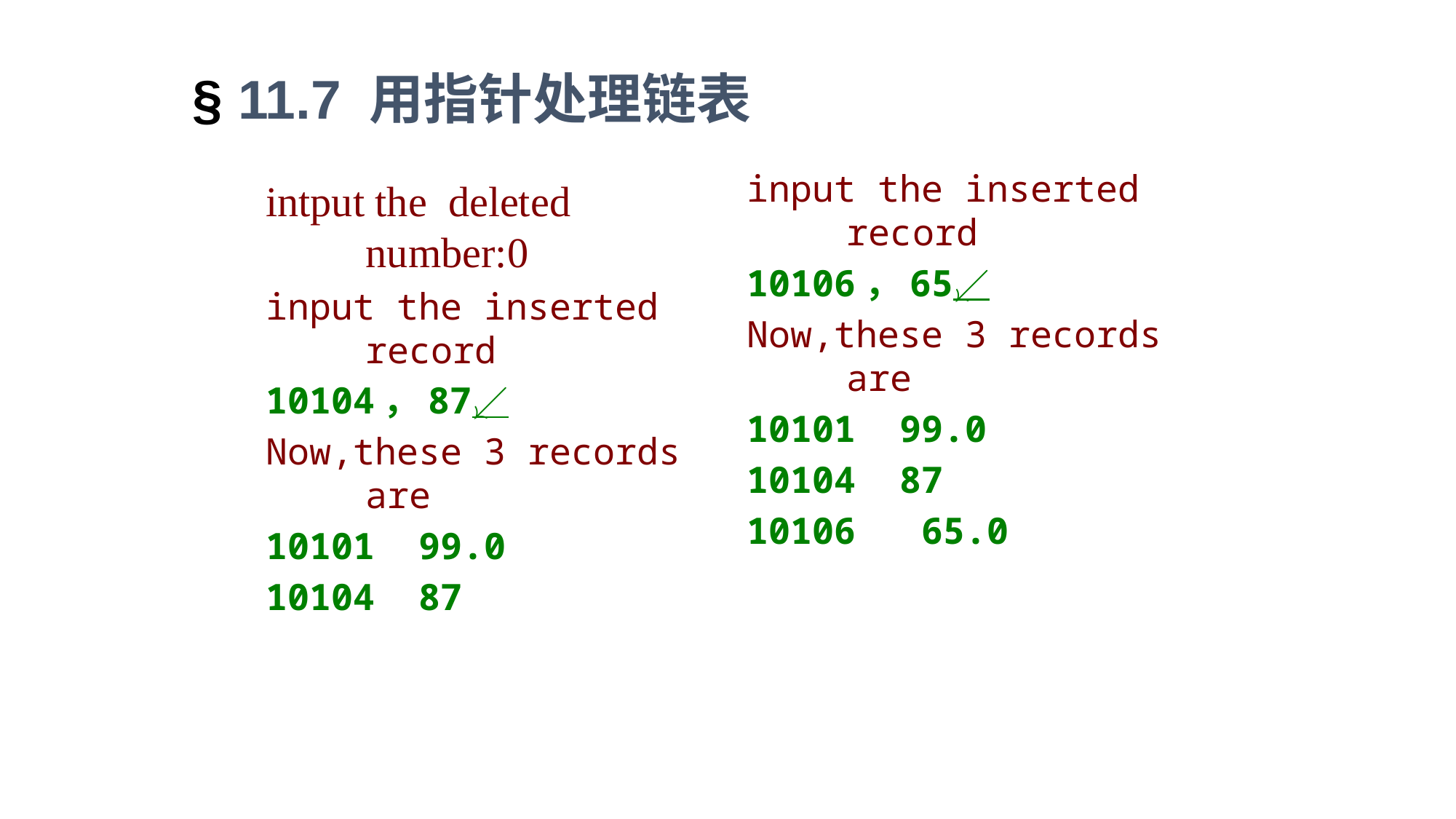

§ 11.7 用指针处理链表
input the inserted record
10106，65↙
Now,these 3 records are
10101  99.0
10104  87
10106   65.0
intput the  deleted number:0
input the inserted record
10104，87↙
Now,these 3 records are
10101  99.0
10104  87